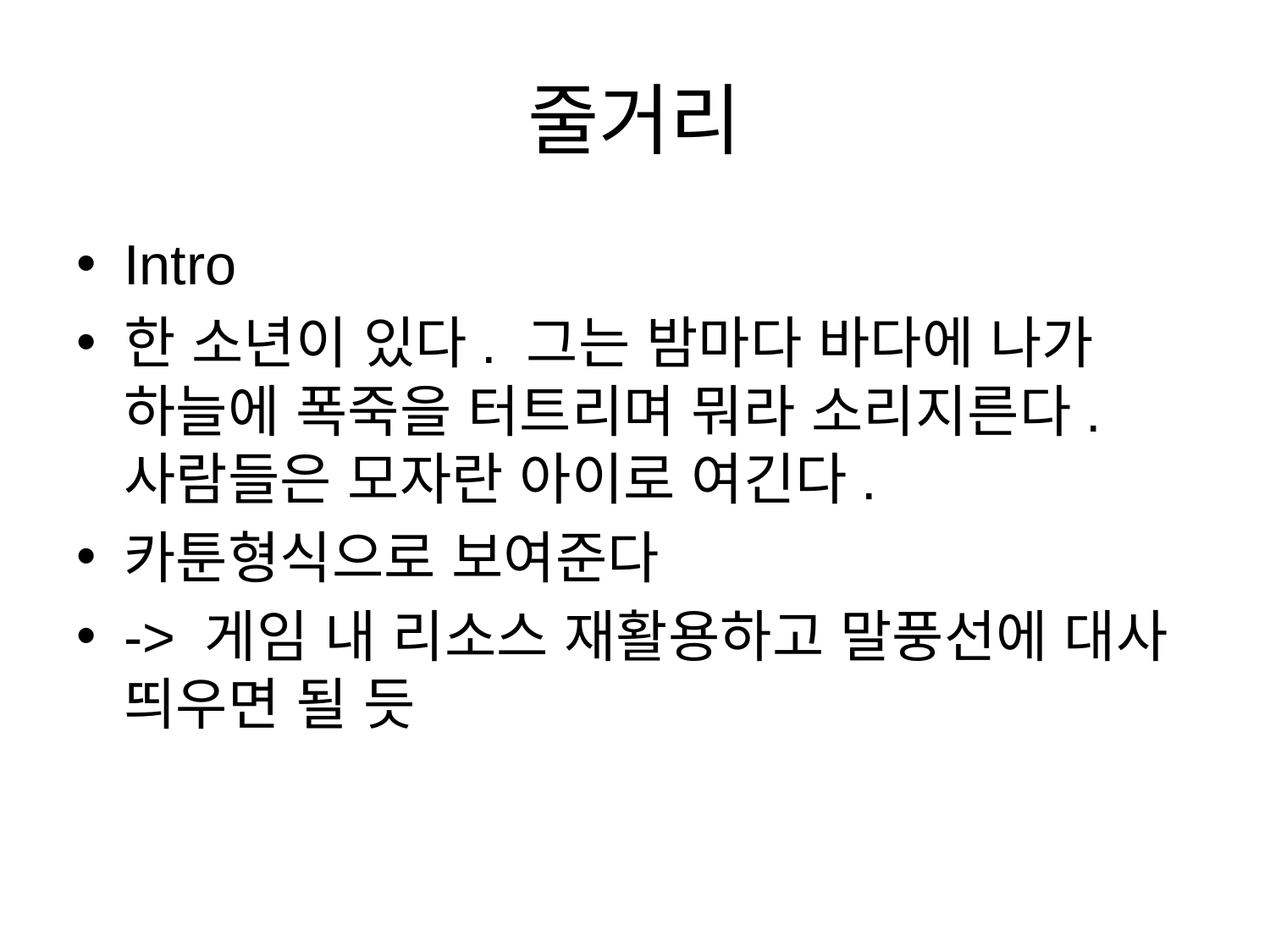

# 줄거리
Intro
한 소년이 있다. 그는 밤마다 바다에 나가 하늘에 폭죽을 터트리며 뭐라 소리지른다. 사람들은 모자란 아이로 여긴다.
카툰형식으로 보여준다
-> 게임 내 리소스 재활용하고 말풍선에 대사 띄우면 될 듯